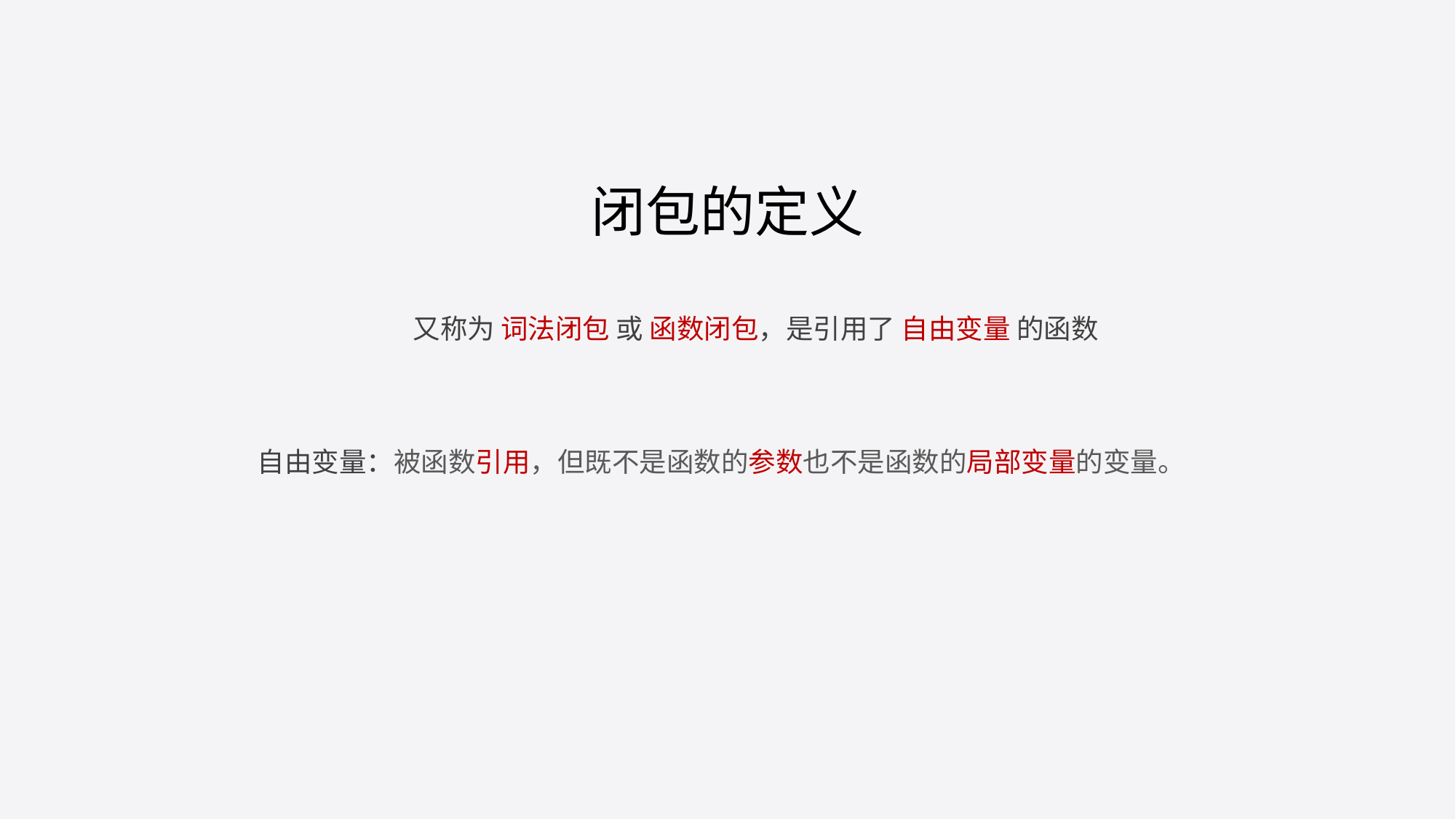

# 闭包的定义
又称为 词法闭包 或 函数闭包，是引用了 自由变量 的函数
自由变量：被函数引用，但既不是函数的参数也不是函数的局部变量的变量。